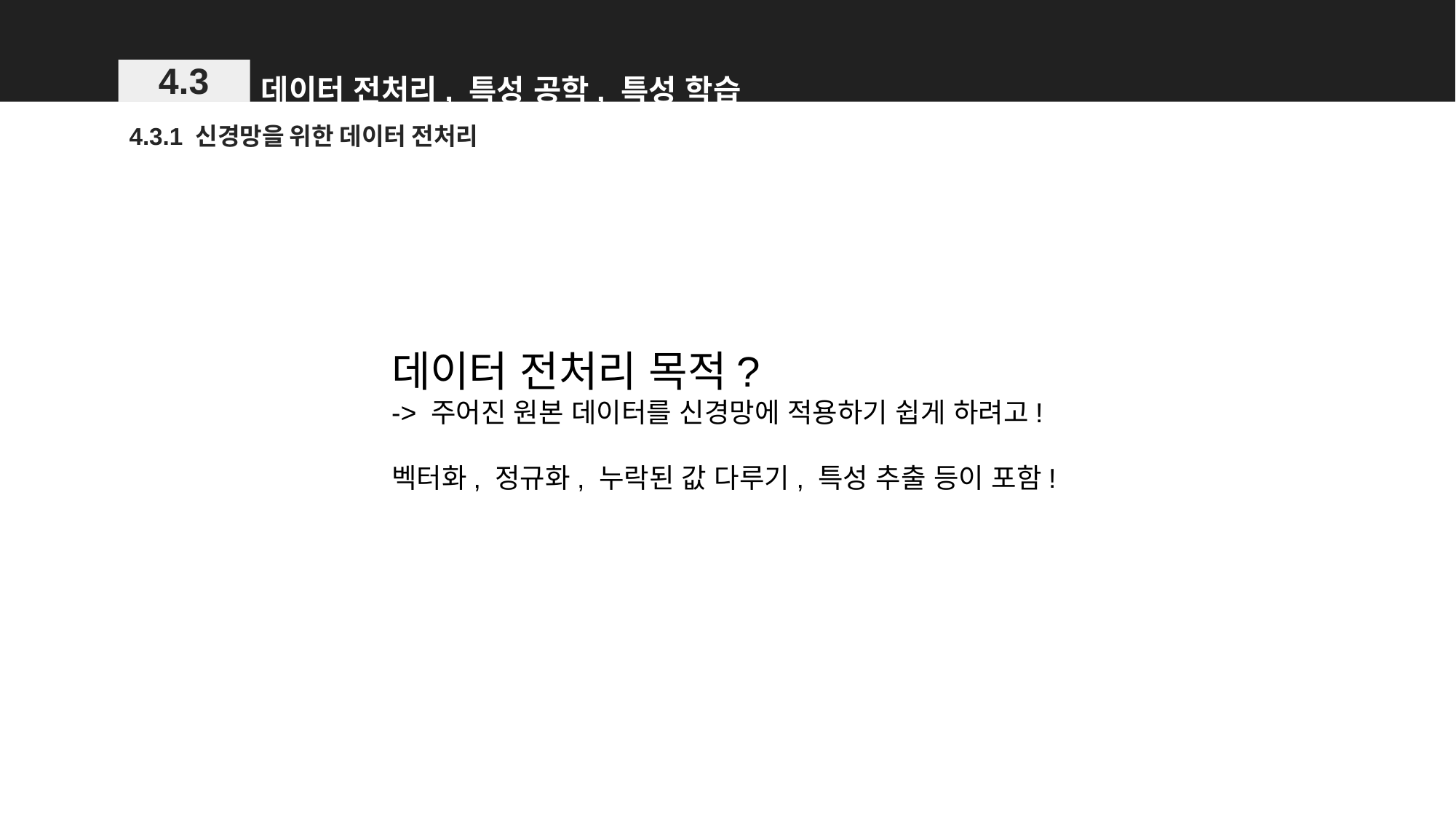

데이터 전처리, 특성 공학, 특성 학습
4.3

4.3.1 신경망을 위한 데이터 전처리
데이터 전처리 목적?
-> 주어진 원본 데이터를 신경망에 적용하기 쉽게 하려고!

벡터화, 정규화, 누락된 값 다루기, 특성 추출 등이 포함!